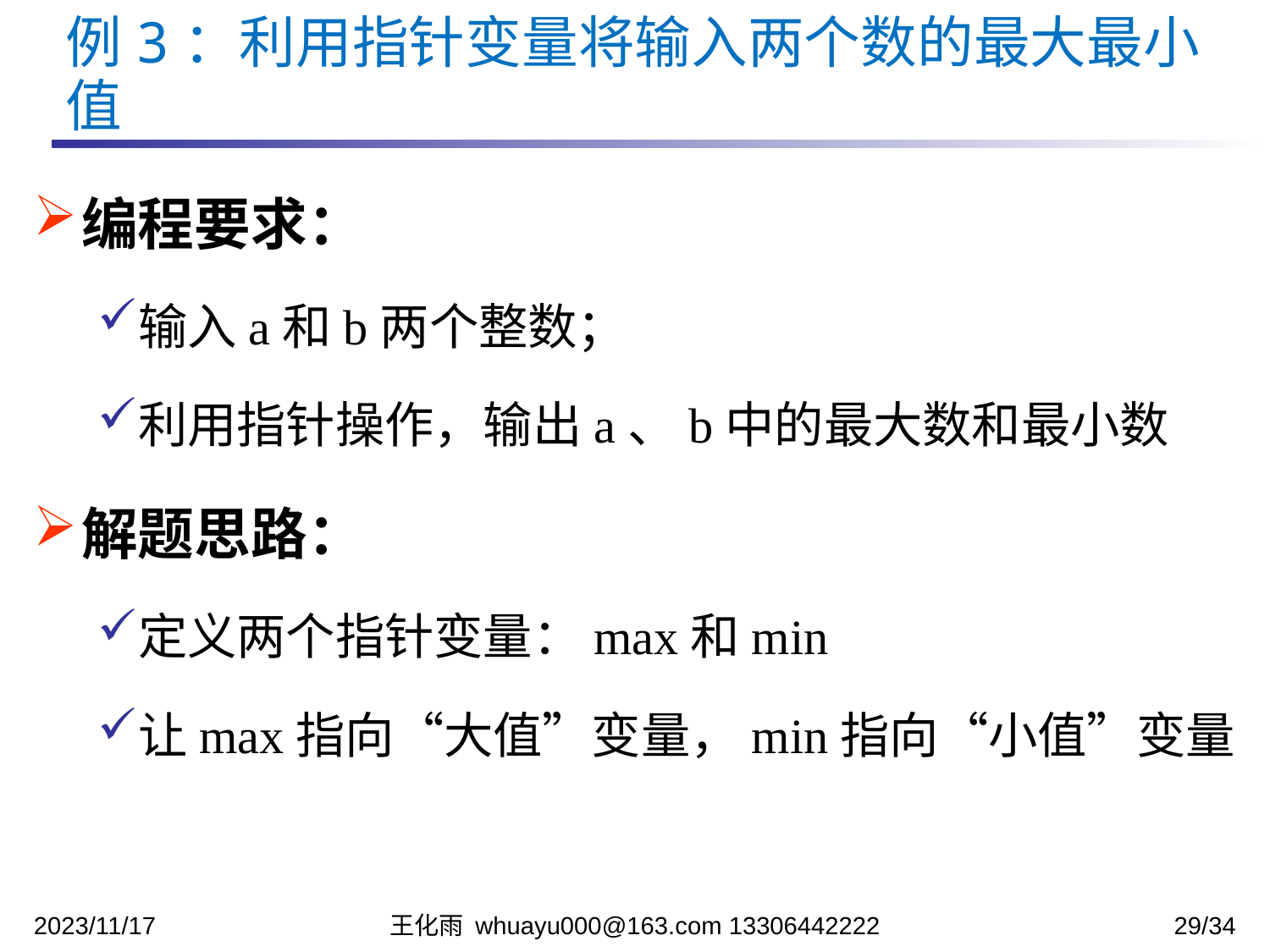

例3：利用指针变量将输入两个数的最大最小值
编程要求：
输入a和b两个整数；
利用指针操作，输出a、b中的最大数和最小数
解题思路：
定义两个指针变量：max和min
让max指向“大值”变量，min指向“小值”变量
2023/11/17
王化雨 whuayu000@163.com 13306442222
29/34